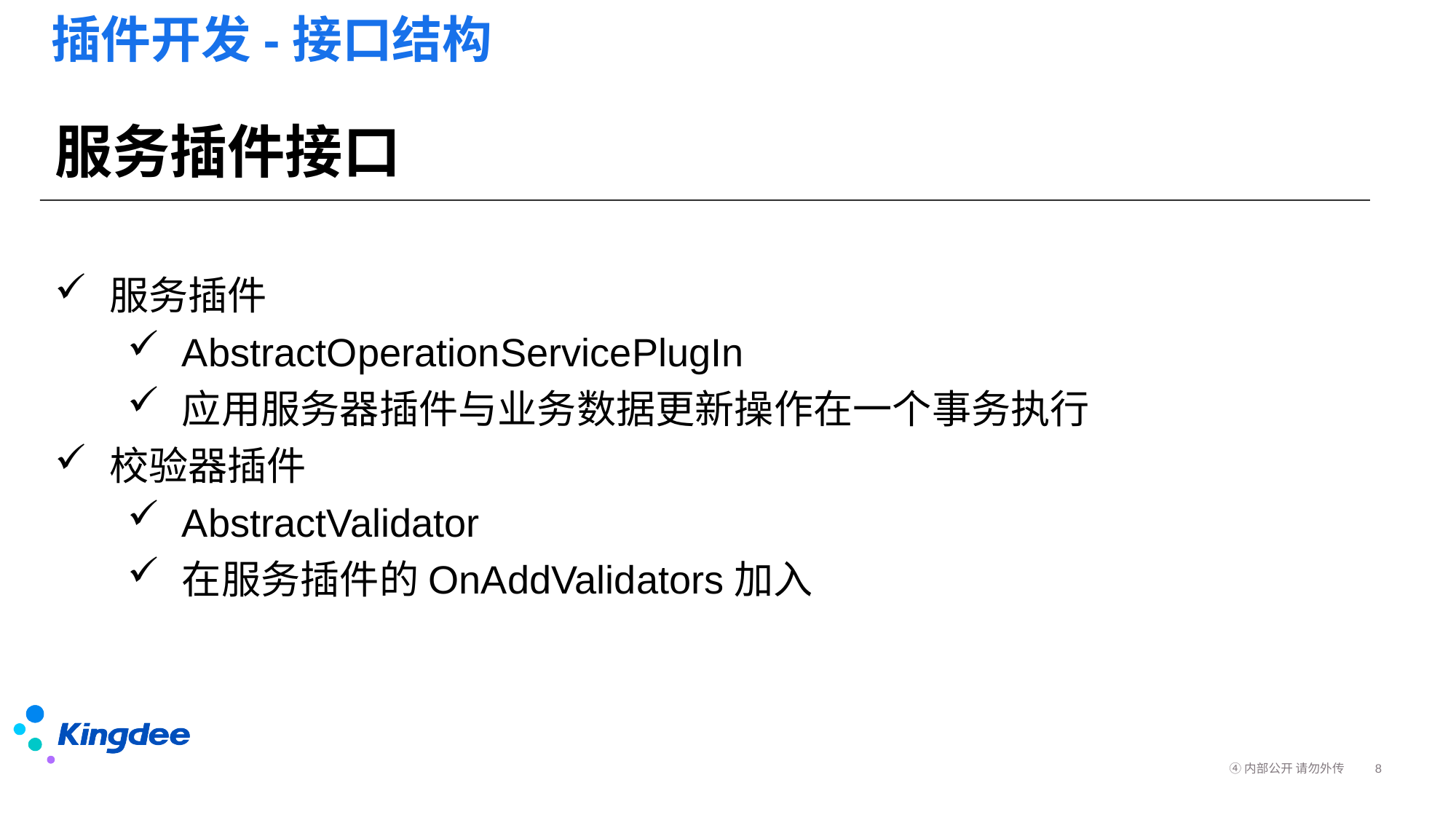

# 插件开发-接口结构
服务插件接口

服务插件
AbstractOperationServicePlugIn
应用服务器插件与业务数据更新操作在一个事务执行
校验器插件
AbstractValidator
在服务插件的OnAddValidators加入